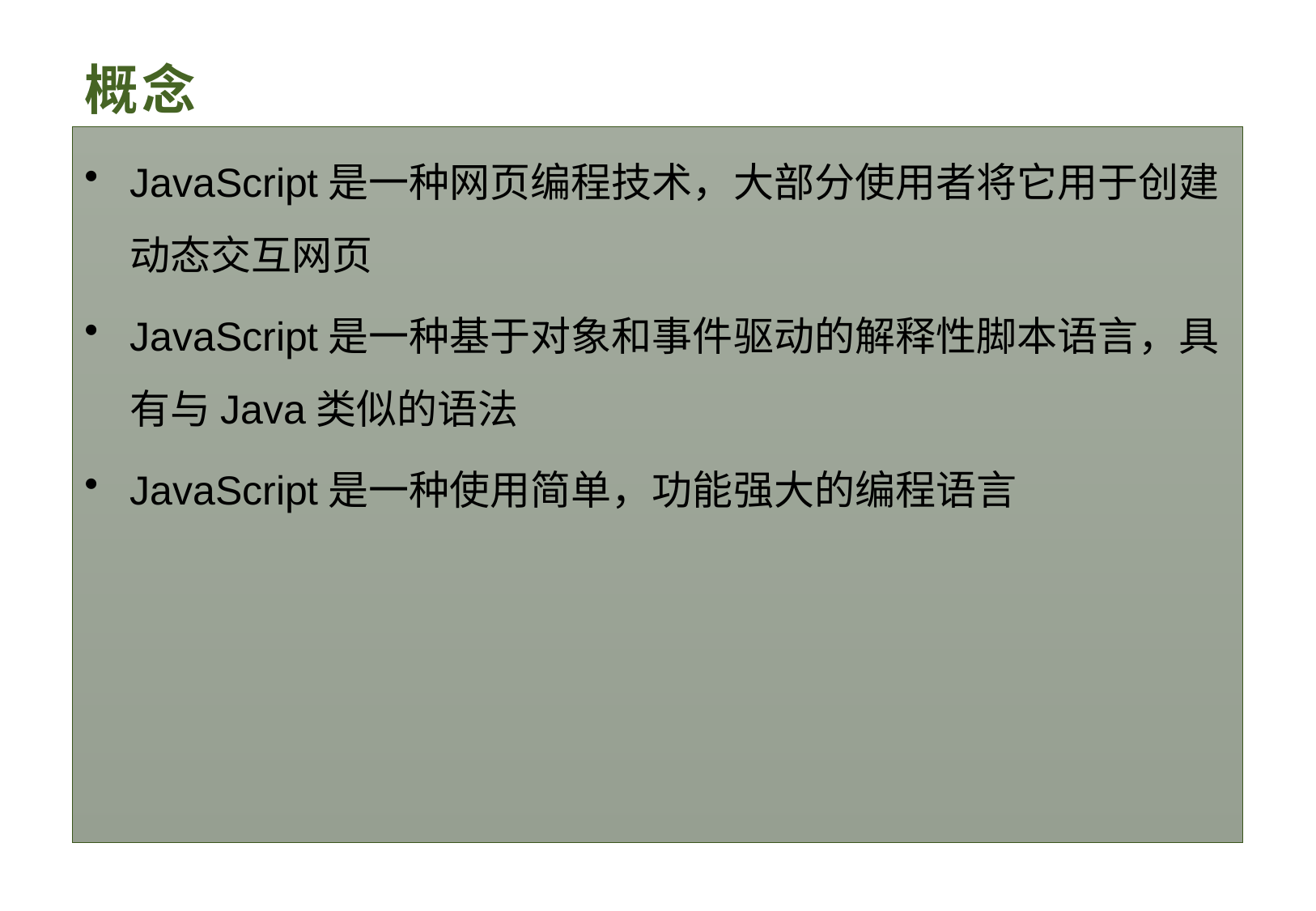

# 概念
JavaScript是一种网页编程技术，大部分使用者将它用于创建动态交互网页
JavaScript是一种基于对象和事件驱动的解释性脚本语言，具有与Java类似的语法
JavaScript是一种使用简单，功能强大的编程语言